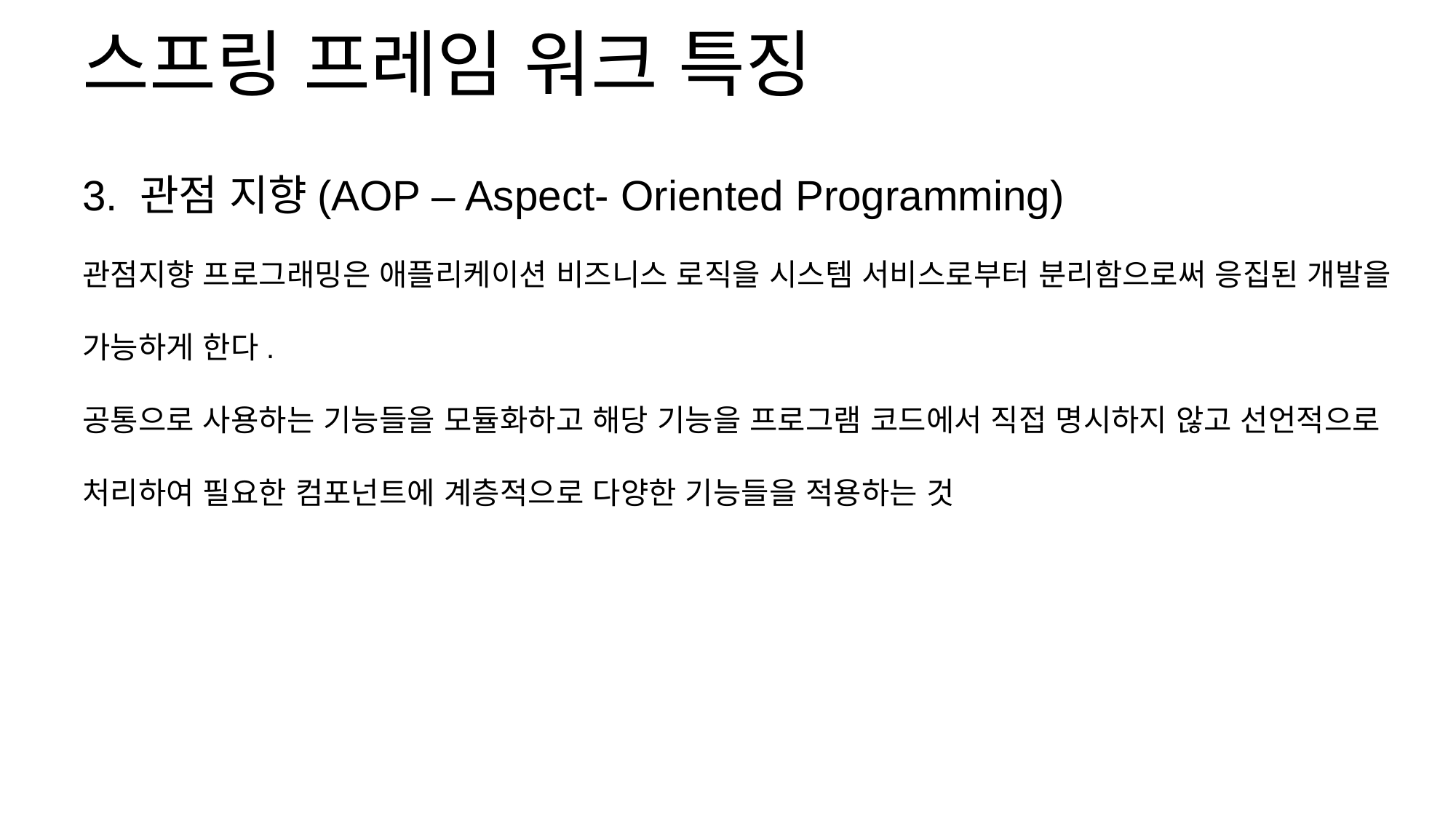

스프링 프레임 워크 특징
3. 관점 지향(AOP – Aspect- Oriented Programming)
관점지향 프로그래밍은 애플리케이션 비즈니스 로직을 시스템 서비스로부터 분리함으로써 응집된 개발을 가능하게 한다.
공통으로 사용하는 기능들을 모듈화하고 해당 기능을 프로그램 코드에서 직접 명시하지 않고 선언적으로 처리하여 필요한 컴포넌트에 계층적으로 다양한 기능들을 적용하는 것